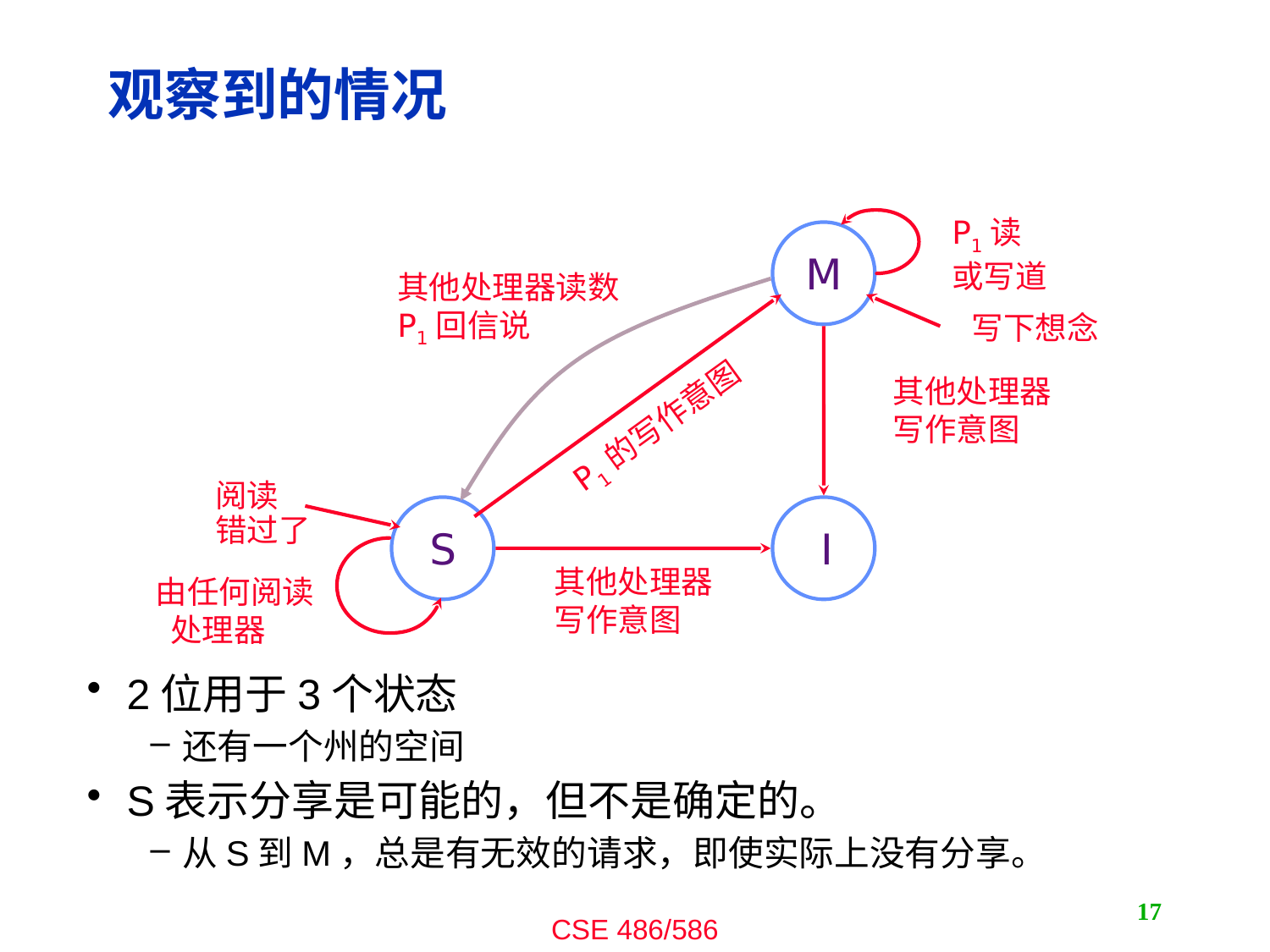

# 观察到的情况
P1读
或写道

M
其他处理器读数
P1回信说

P1的写作意图

写下想念

其他处理器
写作意图
 阅读
 错过了

S
I

由任何阅读
 处理器

其他处理器
写作意图
2位用于3个状态
还有一个州的空间
S表示分享是可能的，但不是确定的。
从S到M，总是有无效的请求，即使实际上没有分享。
17